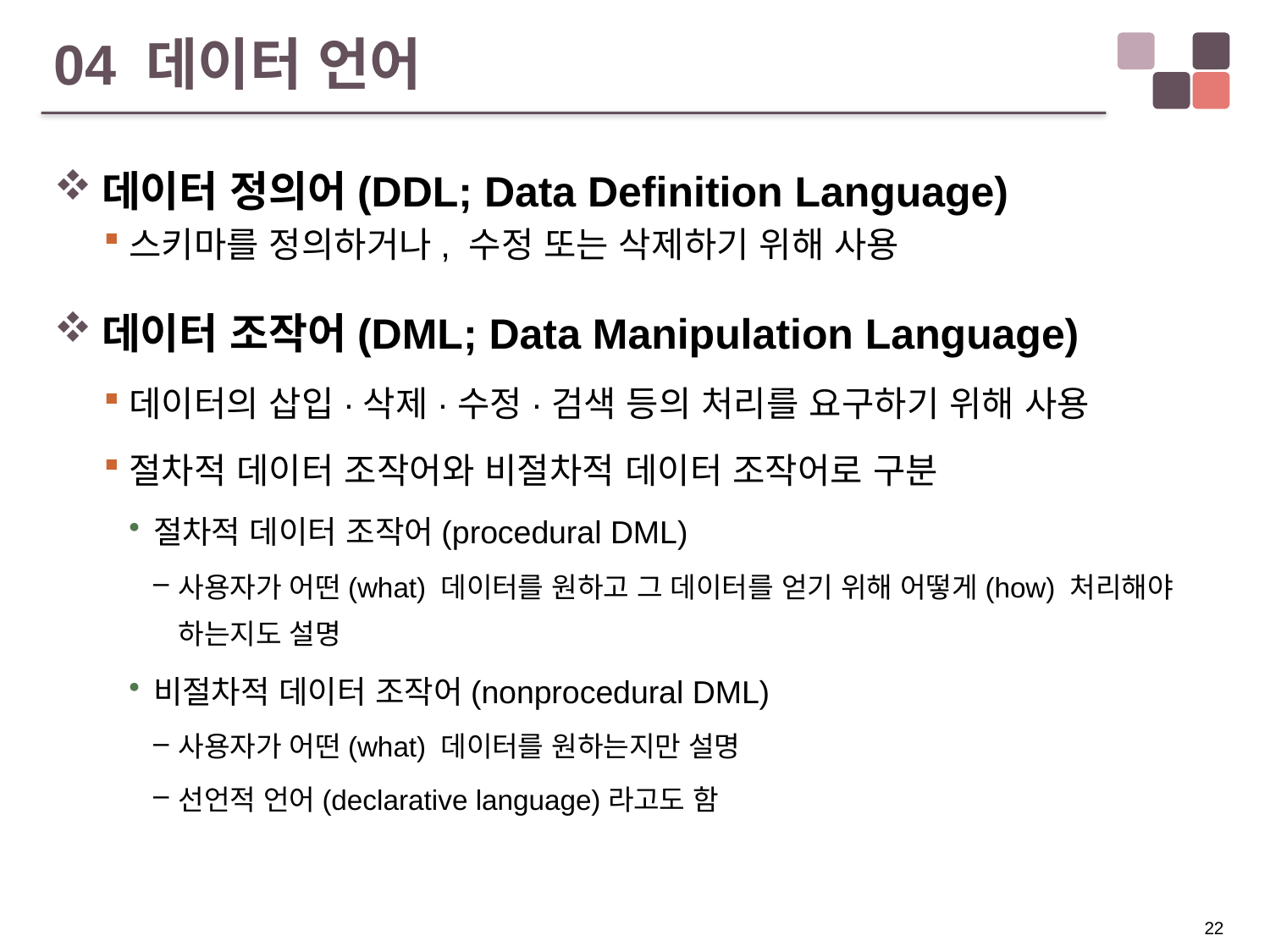

# 04 데이터 언어
데이터 정의어(DDL; Data Definition Language)
스키마를 정의하거나, 수정 또는 삭제하기 위해 사용
데이터 조작어(DML; Data Manipulation Language)
데이터의 삽입·삭제·수정·검색 등의 처리를 요구하기 위해 사용
절차적 데이터 조작어와 비절차적 데이터 조작어로 구분
절차적 데이터 조작어(procedural DML)
사용자가 어떤(what) 데이터를 원하고 그 데이터를 얻기 위해 어떻게(how) 처리해야 하는지도 설명
비절차적 데이터 조작어(nonprocedural DML)
사용자가 어떤(what) 데이터를 원하는지만 설명
선언적 언어(declarative language)라고도 함